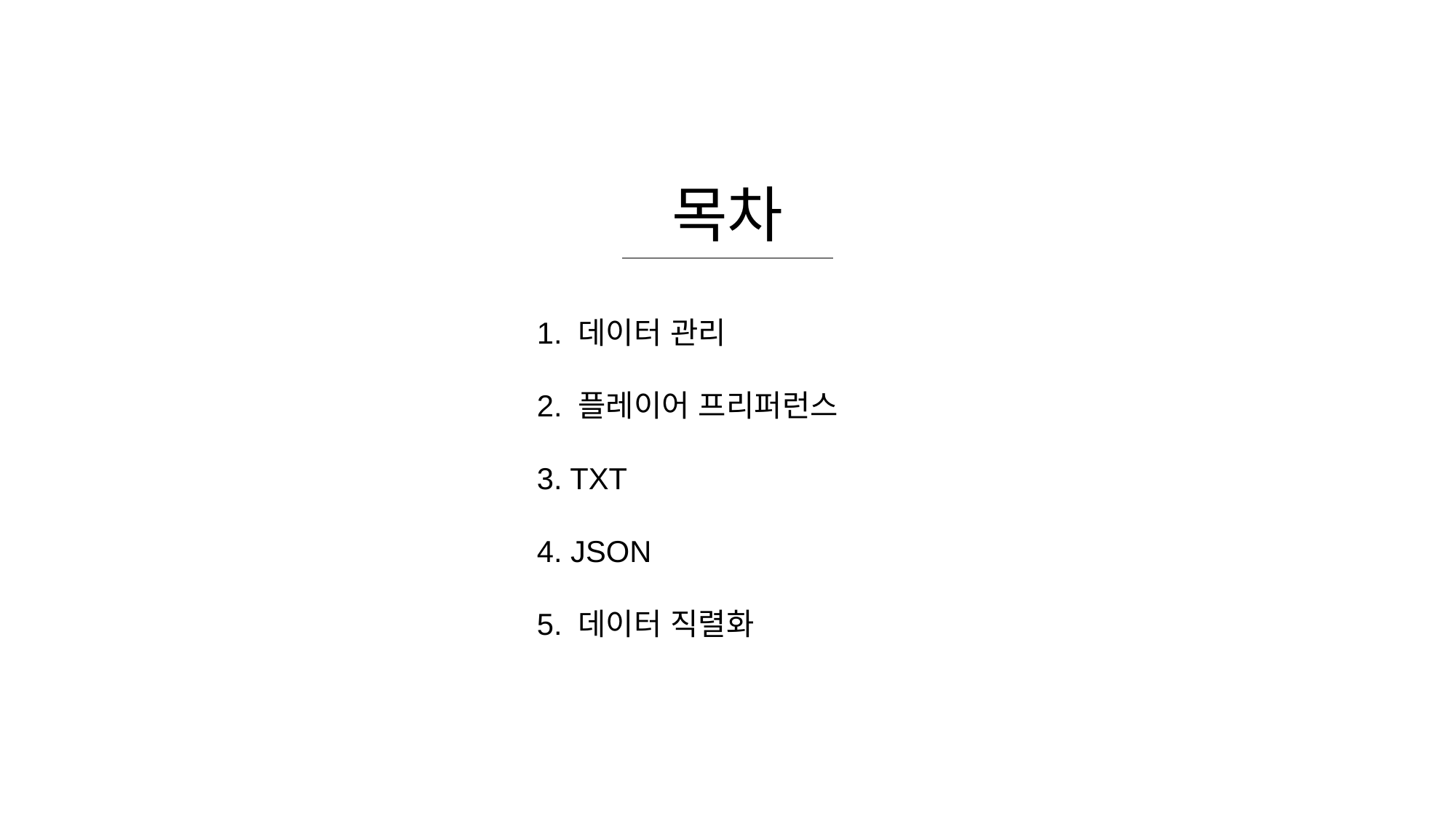

목차
1. 데이터 관리

2. 플레이어 프리퍼런스
3. TXT

4. JSON

5. 데이터 직렬화